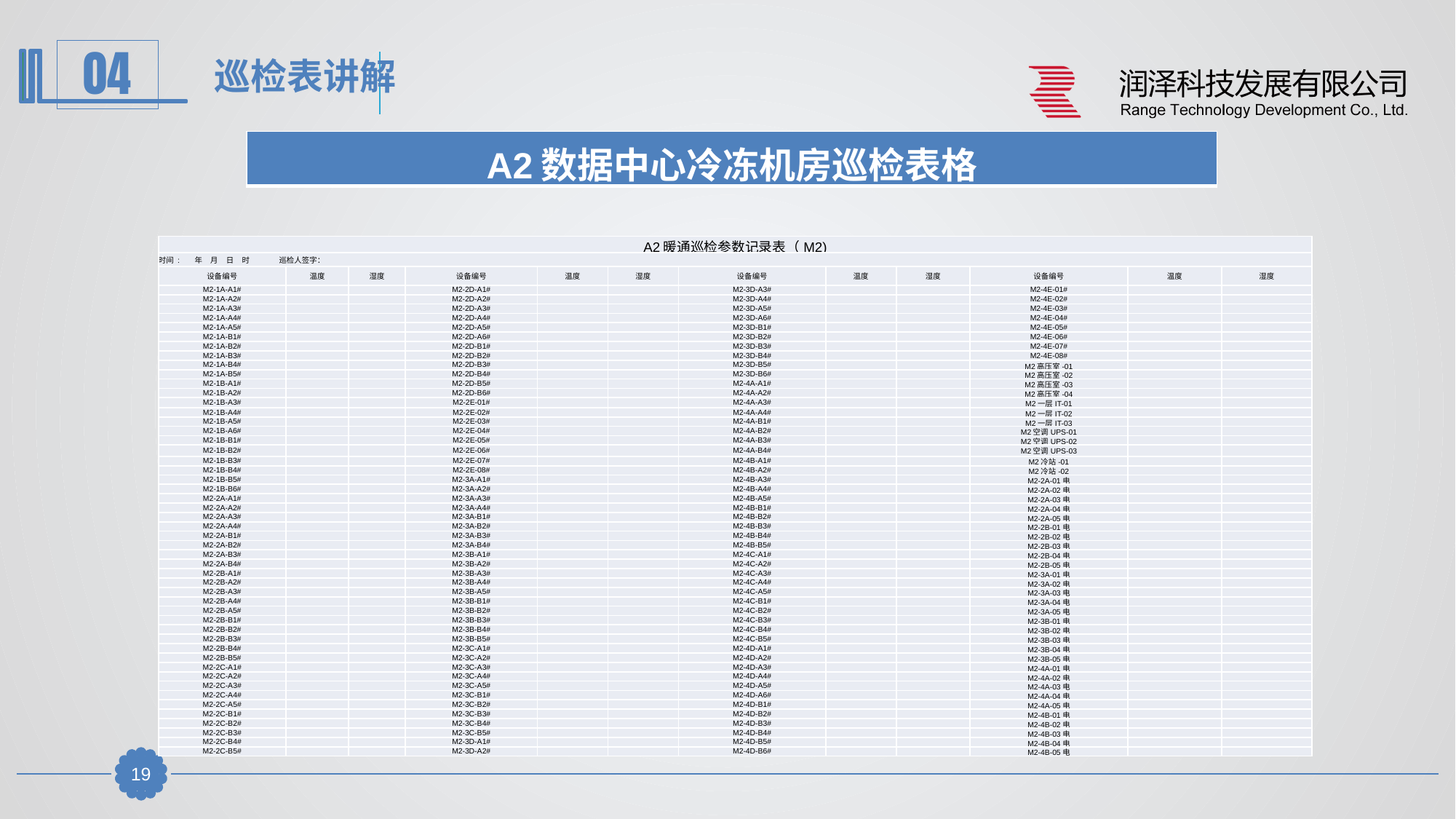

巡检表讲解
| A2数据中心冷冻机房巡检表格 |
| --- |
| A2暖通巡检参数记录表（M2) |  |  |  |  |  |  |  |  |  |  |  |
| --- | --- | --- | --- | --- | --- | --- | --- | --- | --- | --- | --- |
| 时间 : 年 月 日 时 巡检人签字： |  |  |  |  |  |  |  |  |  |  |  |
| 设备编号 | 温度 | 湿度 | 设备编号 | 温度 | 湿度 | 设备编号 | 温度 | 湿度 | 设备编号 | 温度 | 湿度 |
| M2-1A-A1# |  |  | M2-2D-A1# |  |  | M2-3D-A3# |  |  | M2-4E-01# |  |  |
| M2-1A-A2# |  |  | M2-2D-A2# |  |  | M2-3D-A4# |  |  | M2-4E-02# |  |  |
| M2-1A-A3# |  |  | M2-2D-A3# |  |  | M2-3D-A5# |  |  | M2-4E-03# |  |  |
| M2-1A-A4# |  |  | M2-2D-A4# |  |  | M2-3D-A6# |  |  | M2-4E-04# |  |  |
| M2-1A-A5# |  |  | M2-2D-A5# |  |  | M2-3D-B1# |  |  | M2-4E-05# |  |  |
| M2-1A-B1# |  |  | M2-2D-A6# |  |  | M2-3D-B2# |  |  | M2-4E-06# |  |  |
| M2-1A-B2# |  |  | M2-2D-B1# |  |  | M2-3D-B3# |  |  | M2-4E-07# |  |  |
| M2-1A-B3# |  |  | M2-2D-B2# |  |  | M2-3D-B4# |  |  | M2-4E-08# |  |  |
| M2-1A-B4# |  |  | M2-2D-B3# |  |  | M2-3D-B5# |  |  | M2高压室-01 |  |  |
| M2-1A-B5# |  |  | M2-2D-B4# |  |  | M2-3D-B6# |  |  | M2高压室-02 |  |  |
| M2-1B-A1# |  |  | M2-2D-B5# |  |  | M2-4A-A1# |  |  | M2高压室-03 |  |  |
| M2-1B-A2# |  |  | M2-2D-B6# |  |  | M2-4A-A2# |  |  | M2高压室-04 |  |  |
| M2-1B-A3# |  |  | M2-2E-01# |  |  | M2-4A-A3# |  |  | M2一层IT-01 |  |  |
| M2-1B-A4# |  |  | M2-2E-02# |  |  | M2-4A-A4# |  |  | M2一层IT-02 |  |  |
| M2-1B-A5# |  |  | M2-2E-03# |  |  | M2-4A-B1# |  |  | M2一层IT-03 |  |  |
| M2-1B-A6# |  |  | M2-2E-04# |  |  | M2-4A-B2# |  |  | M2空调UPS-01 |  |  |
| M2-1B-B1# |  |  | M2-2E-05# |  |  | M2-4A-B3# |  |  | M2空调UPS-02 |  |  |
| M2-1B-B2# |  |  | M2-2E-06# |  |  | M2-4A-B4# |  |  | M2空调UPS-03 |  |  |
| M2-1B-B3# |  |  | M2-2E-07# |  |  | M2-4B-A1# |  |  | M2冷站-01 |  |  |
| M2-1B-B4# |  |  | M2-2E-08# |  |  | M2-4B-A2# |  |  | M2冷站-02 |  |  |
| M2-1B-B5# |  |  | M2-3A-A1# |  |  | M2-4B-A3# |  |  | M2-2A-01电 |  |  |
| M2-1B-B6# |  |  | M2-3A-A2# |  |  | M2-4B-A4# |  |  | M2-2A-02电 |  |  |
| M2-2A-A1# |  |  | M2-3A-A3# |  |  | M2-4B-A5# |  |  | M2-2A-03电 |  |  |
| M2-2A-A2# |  |  | M2-3A-A4# |  |  | M2-4B-B1# |  |  | M2-2A-04电 |  |  |
| M2-2A-A3# |  |  | M2-3A-B1# |  |  | M2-4B-B2# |  |  | M2-2A-05电 |  |  |
| M2-2A-A4# |  |  | M2-3A-B2# |  |  | M2-4B-B3# |  |  | M2-2B-01电 |  |  |
| M2-2A-B1# |  |  | M2-3A-B3# |  |  | M2-4B-B4# |  |  | M2-2B-02电 |  |  |
| M2-2A-B2# |  |  | M2-3A-B4# |  |  | M2-4B-B5# |  |  | M2-2B-03电 |  |  |
| M2-2A-B3# |  |  | M2-3B-A1# |  |  | M2-4C-A1# |  |  | M2-2B-04电 |  |  |
| M2-2A-B4# |  |  | M2-3B-A2# |  |  | M2-4C-A2# |  |  | M2-2B-05电 |  |  |
| M2-2B-A1# |  |  | M2-3B-A3# |  |  | M2-4C-A3# |  |  | M2-3A-01电 |  |  |
| M2-2B-A2# |  |  | M2-3B-A4# |  |  | M2-4C-A4# |  |  | M2-3A-02电 |  |  |
| M2-2B-A3# |  |  | M2-3B-A5# |  |  | M2-4C-A5# |  |  | M2-3A-03电 |  |  |
| M2-2B-A4# |  |  | M2-3B-B1# |  |  | M2-4C-B1# |  |  | M2-3A-04电 |  |  |
| M2-2B-A5# |  |  | M2-3B-B2# |  |  | M2-4C-B2# |  |  | M2-3A-05电 |  |  |
| M2-2B-B1# |  |  | M2-3B-B3# |  |  | M2-4C-B3# |  |  | M2-3B-01电 |  |  |
| M2-2B-B2# |  |  | M2-3B-B4# |  |  | M2-4C-B4# |  |  | M2-3B-02电 |  |  |
| M2-2B-B3# |  |  | M2-3B-B5# |  |  | M2-4C-B5# |  |  | M2-3B-03电 |  |  |
| M2-2B-B4# |  |  | M2-3C-A1# |  |  | M2-4D-A1# |  |  | M2-3B-04电 |  |  |
| M2-2B-B5# |  |  | M2-3C-A2# |  |  | M2-4D-A2# |  |  | M2-3B-05电 |  |  |
| M2-2C-A1# |  |  | M2-3C-A3# |  |  | M2-4D-A3# |  |  | M2-4A-01电 |  |  |
| M2-2C-A2# |  |  | M2-3C-A4# |  |  | M2-4D-A4# |  |  | M2-4A-02电 |  |  |
| M2-2C-A3# |  |  | M2-3C-A5# |  |  | M2-4D-A5# |  |  | M2-4A-03电 |  |  |
| M2-2C-A4# |  |  | M2-3C-B1# |  |  | M2-4D-A6# |  |  | M2-4A-04电 |  |  |
| M2-2C-A5# |  |  | M2-3C-B2# |  |  | M2-4D-B1# |  |  | M2-4A-05电 |  |  |
| M2-2C-B1# |  |  | M2-3C-B3# |  |  | M2-4D-B2# |  |  | M2-4B-01电 |  |  |
| M2-2C-B2# |  |  | M2-3C-B4# |  |  | M2-4D-B3# |  |  | M2-4B-02电 |  |  |
| M2-2C-B3# |  |  | M2-3C-B5# |  |  | M2-4D-B4# |  |  | M2-4B-03电 |  |  |
| M2-2C-B4# |  |  | M2-3D-A1# |  |  | M2-4D-B5# |  |  | M2-4B-04电 |  |  |
| M2-2C-B5# |  |  | M2-3D-A2# |  |  | M2-4D-B6# |  |  | M2-4B-05电 |  |  |
19